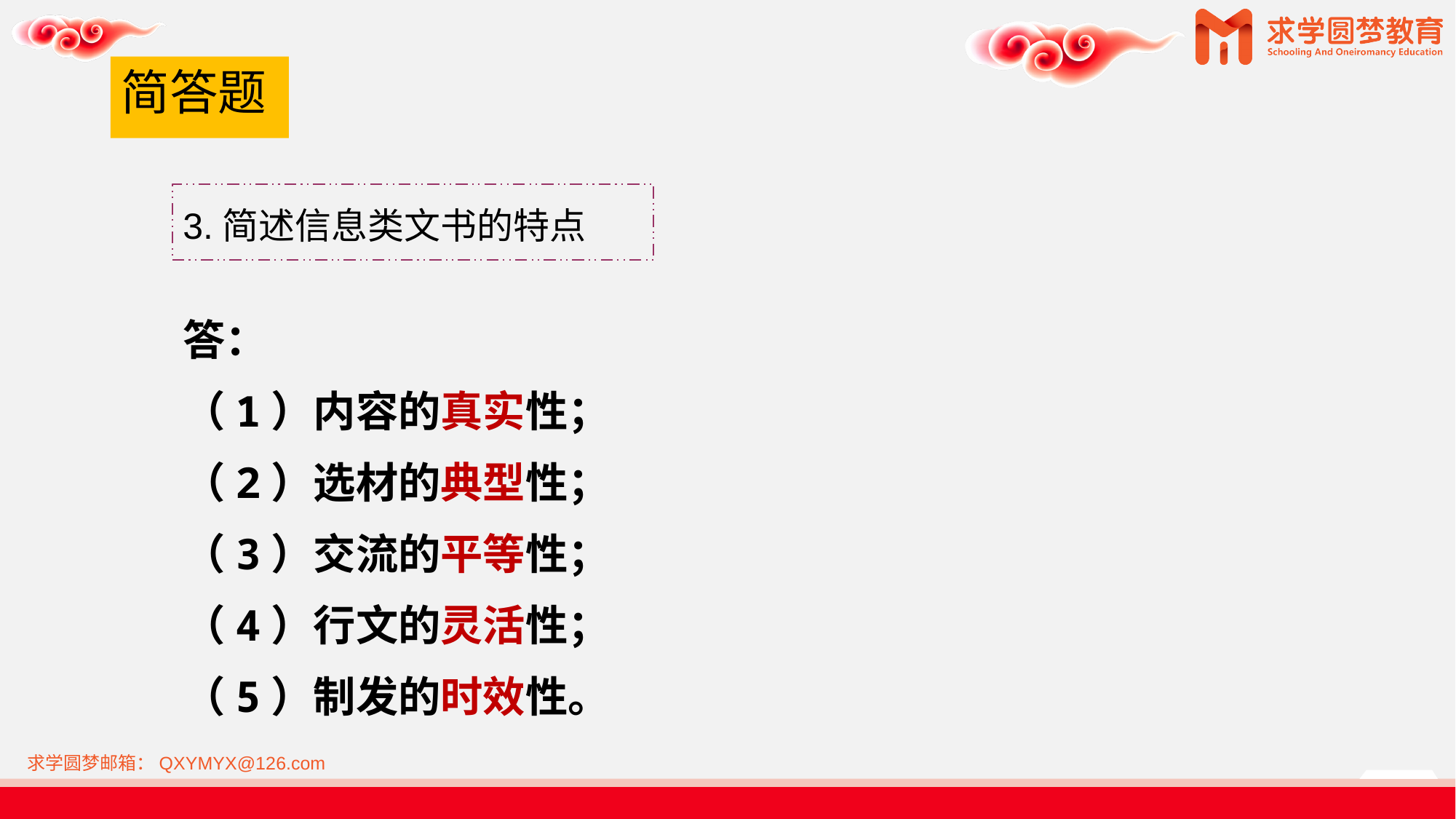

# 简答题
3.简述信息类文书的特点
答：
（1）内容的真实性；
（2）选材的典型性；
（3）交流的平等性；
（4）行文的灵活性；
（5）制发的时效性。